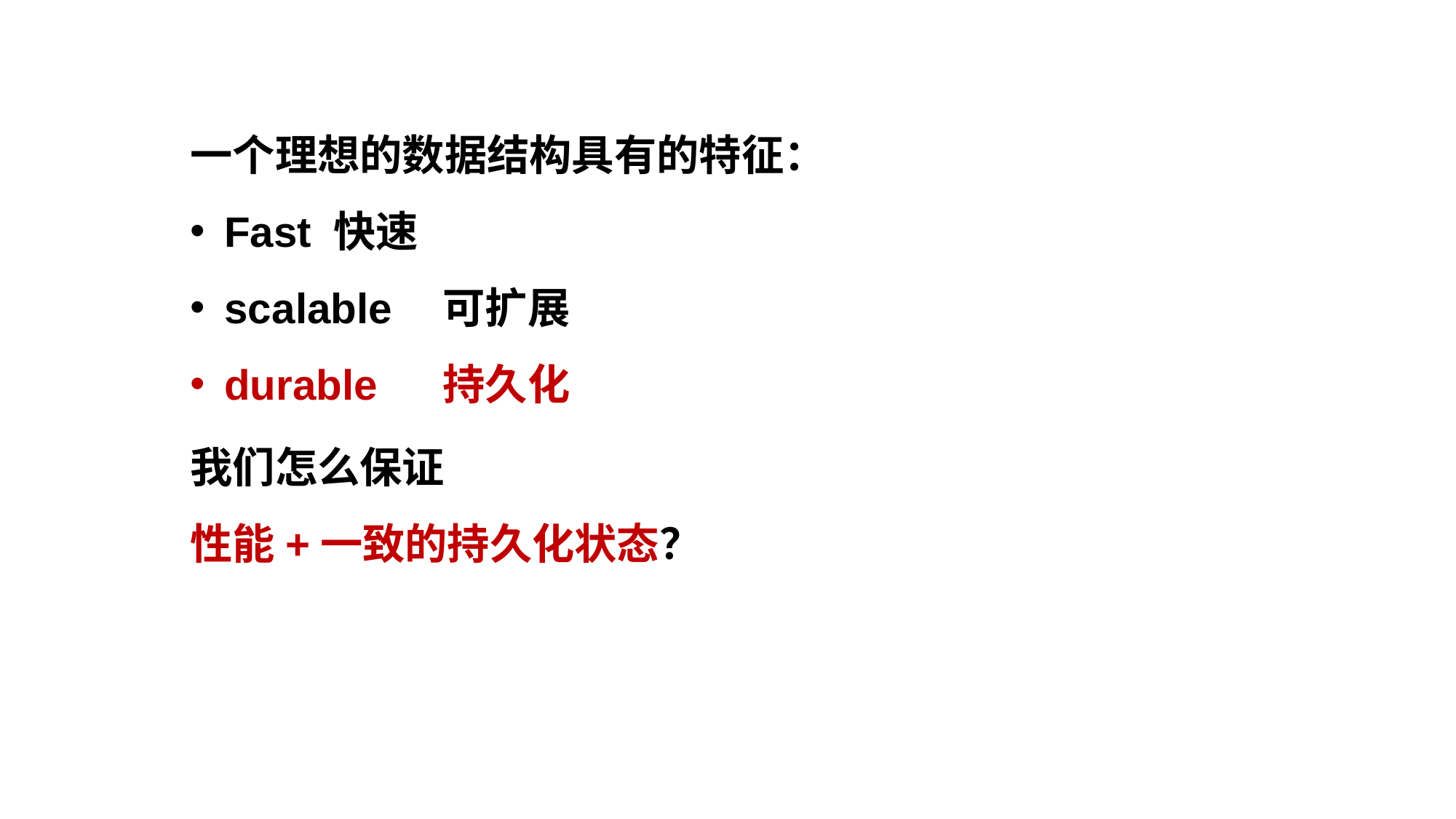

一个理想的数据结构具有的特征：
Fast	快速
scalable	可扩展
durable	持久化
我们怎么保证
性能+一致的持久化状态？